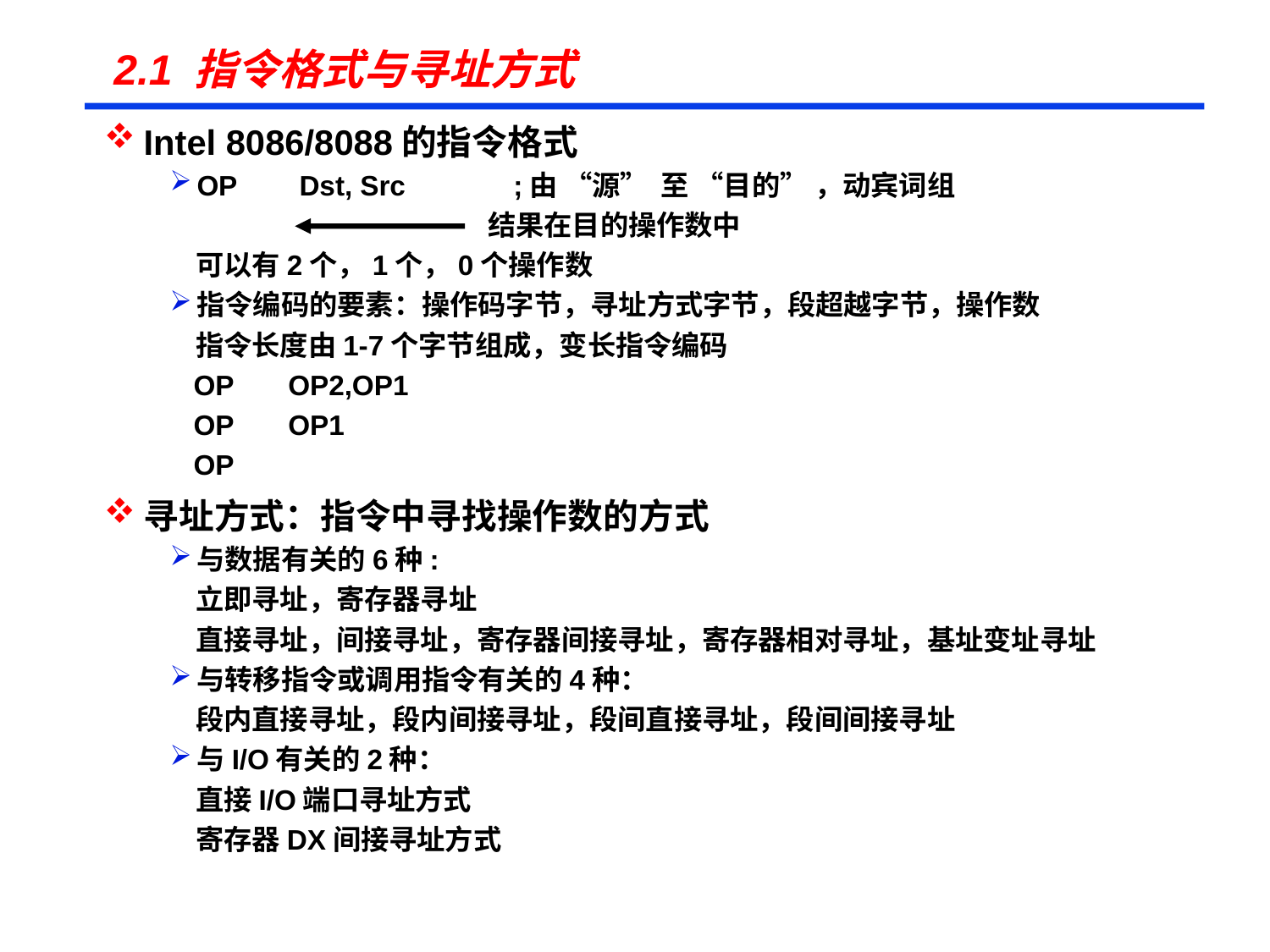

# 2.1 指令格式与寻址方式
Intel 8086/8088的指令格式
OP        Dst, Src 	        ;由 “源”  至 “目的” ，动宾词组
                                                 结果在目的操作数中
   可以有2个，1个，0个操作数
指令编码的要素：操作码字节，寻址方式字节，段超越字节，操作数
   指令长度由1-7个字节组成，变长指令编码
   OP       OP2,OP1
   OP       OP1
   OP
寻址方式：指令中寻找操作数的方式
与数据有关的6种:
   立即寻址，寄存器寻址
   直接寻址，间接寻址，寄存器间接寻址，寄存器相对寻址，基址变址寻址
与转移指令或调用指令有关的4种：
   段内直接寻址，段内间接寻址，段间直接寻址，段间间接寻址
与I/O有关的2种：
   直接I/O端口寻址方式
   寄存器DX间接寻址方式